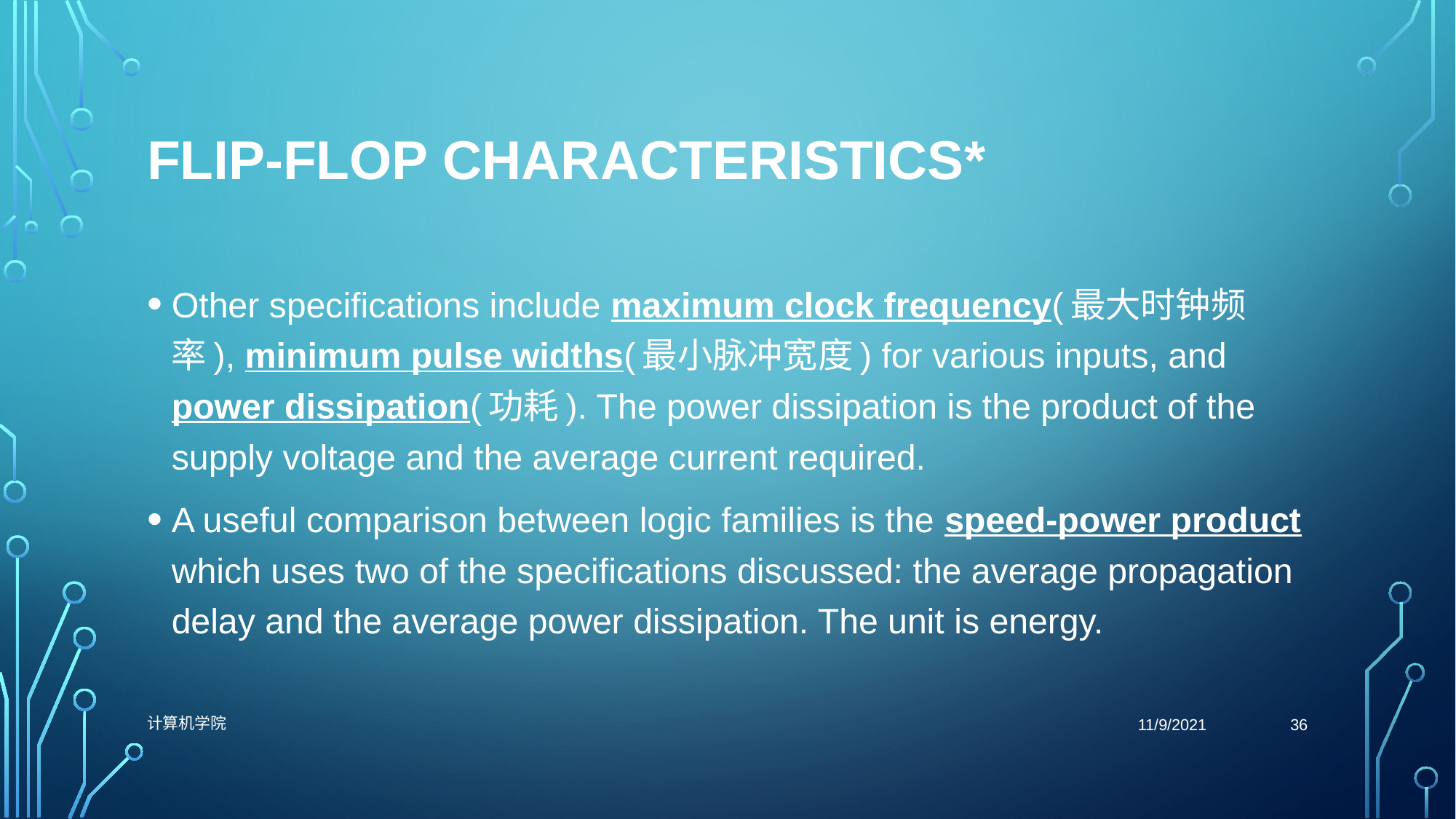

# Flip-flop Characteristics*
Other specifications include maximum clock frequency(最大时钟频率), minimum pulse widths(最小脉冲宽度) for various inputs, and power dissipation(功耗). The power dissipation is the product of the supply voltage and the average current required.
A useful comparison between logic families is the speed-power product which uses two of the specifications discussed: the average propagation delay and the average power dissipation. The unit is energy.

36
计算机学院
11/9/2021